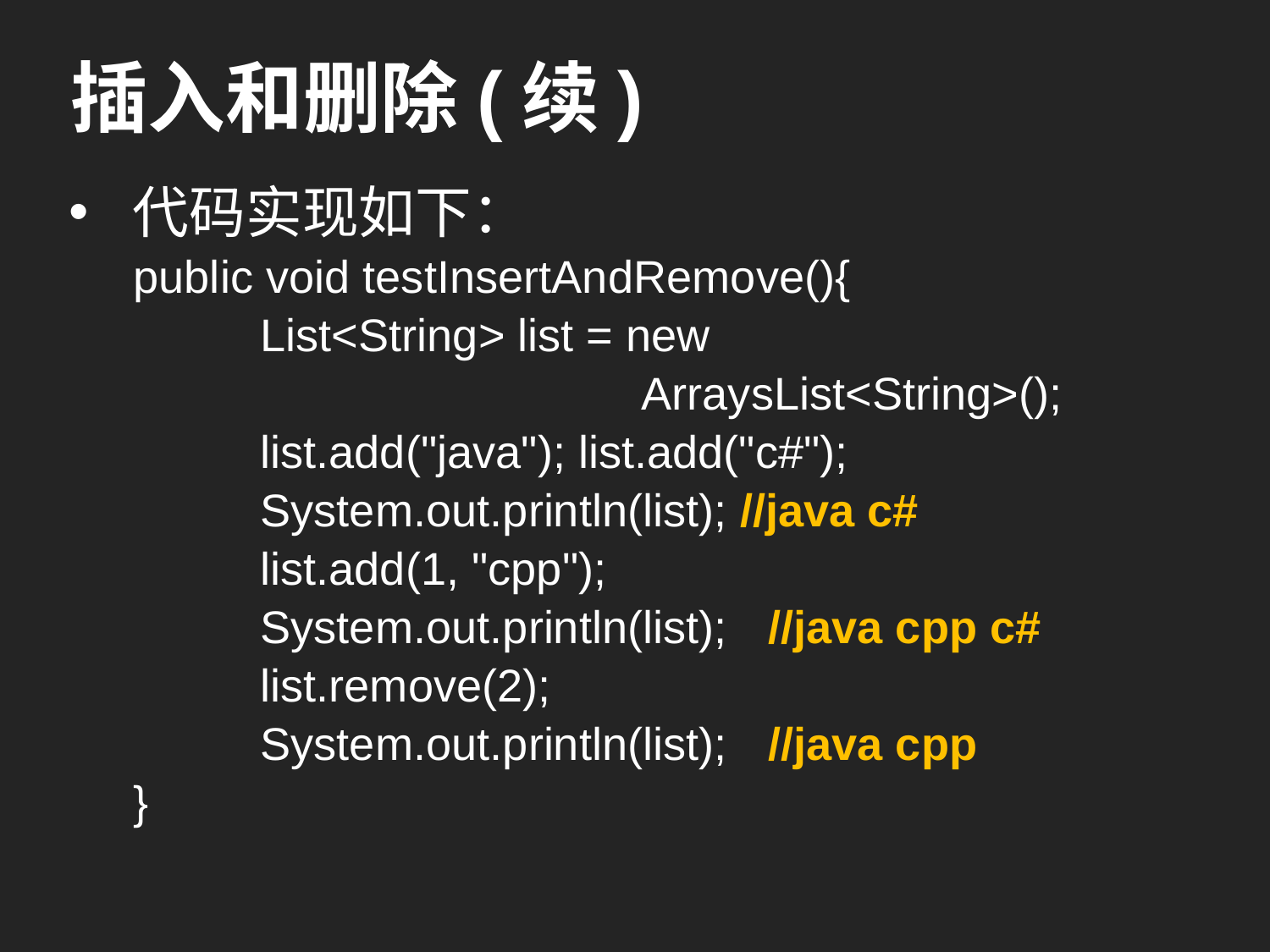

# 插入和删除(续)
代码实现如下：
public void testInsertAndRemove(){
	List<String> list = new
				ArraysList<String>();
	list.add("java"); list.add("c#");
	System.out.println(list); //java c#
	list.add(1, "cpp");
	System.out.println(list);	//java cpp c#
	list.remove(2);
	System.out.println(list);	//java cpp
}